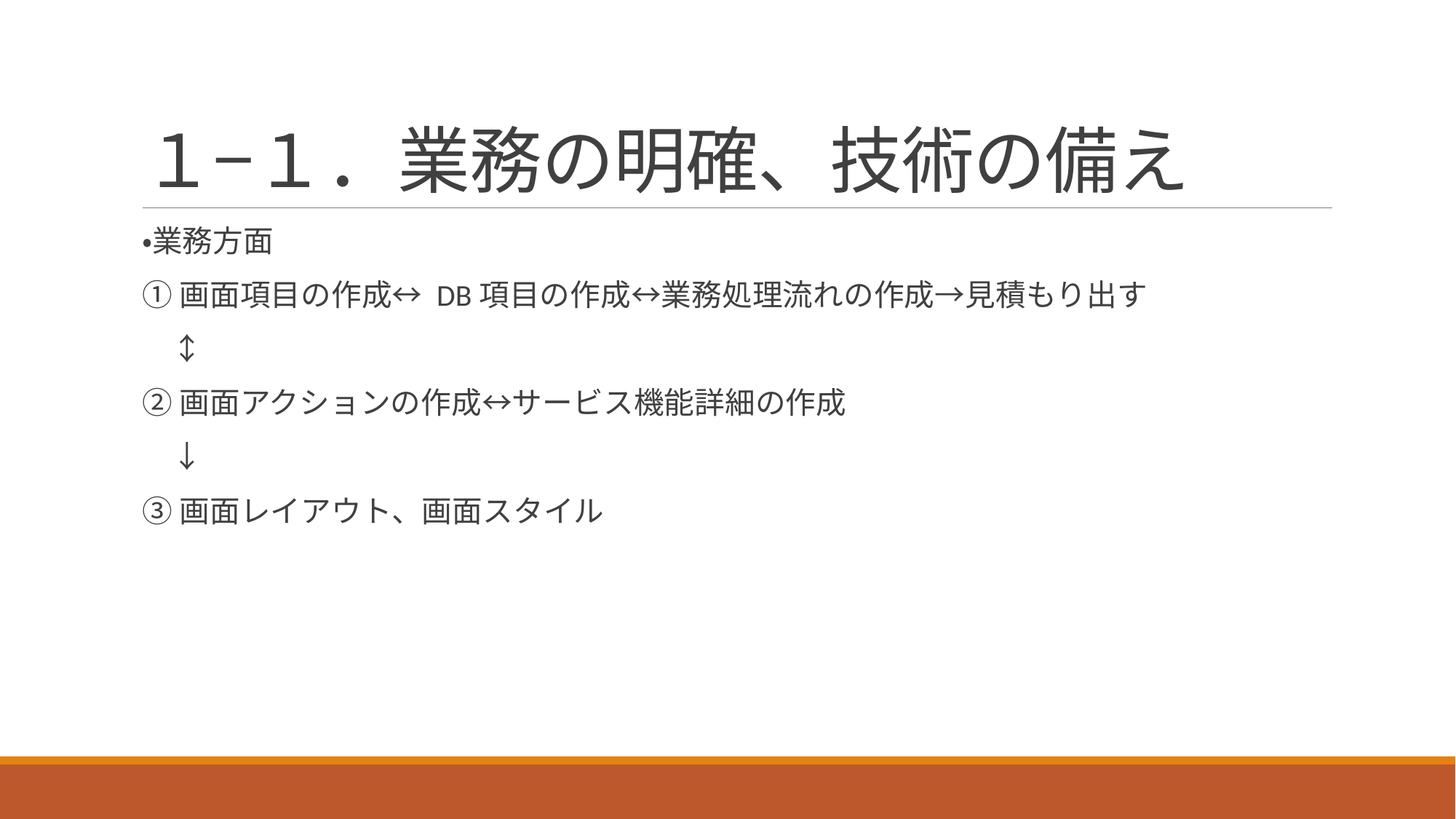

# １−１．業務の明確、技術の備え
・業務方面
①画面項目の作成↔ DB項目の作成↔業務処理流れの作成→見積もり出す
　↕
②画面アクションの作成↔サービス機能詳細の作成
　↓
③画面レイアウト、画面スタイル